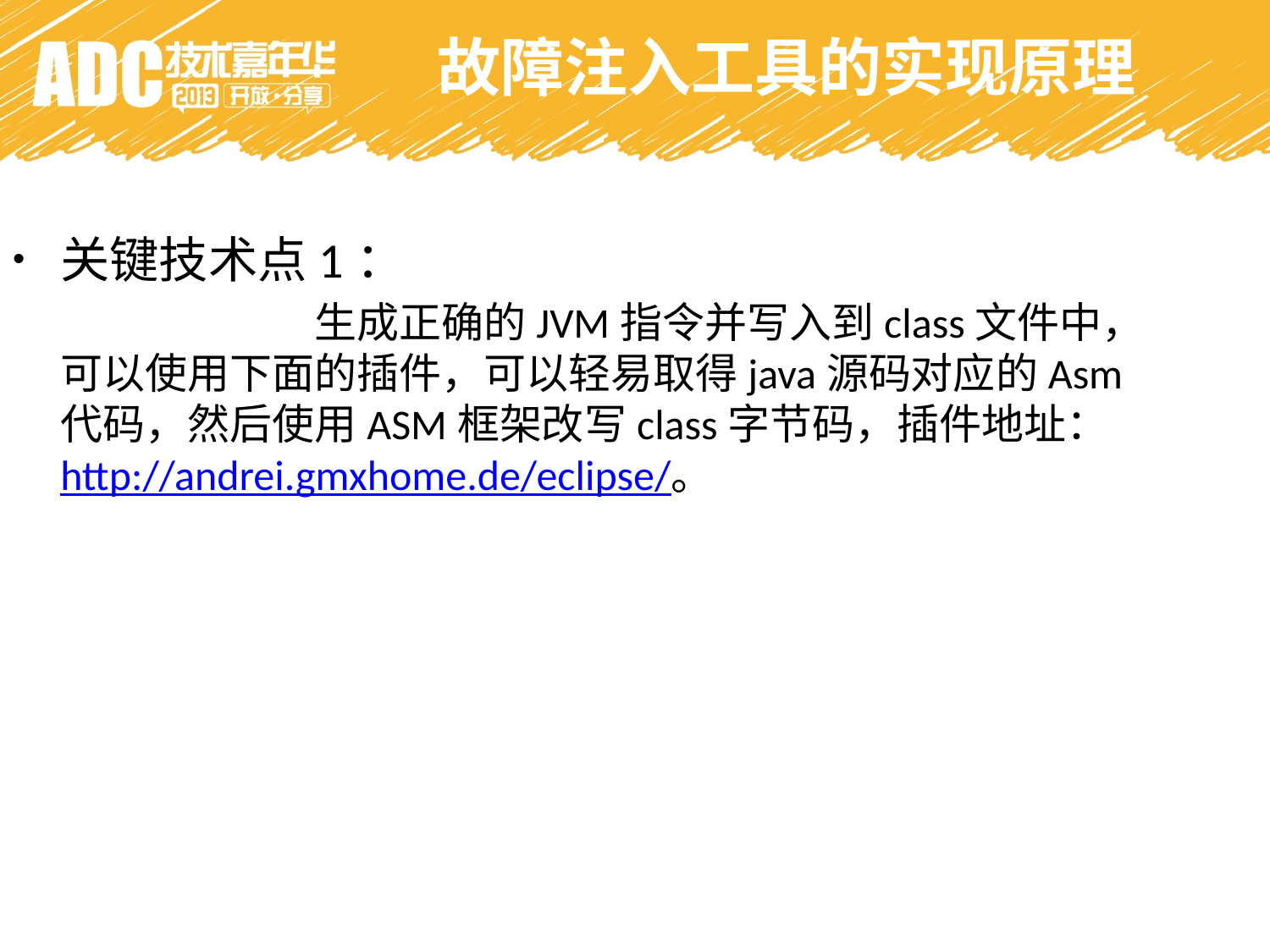

故障注入工具的实现原理
关键技术点1：
			生成正确的JVM指令并写入到class文件中，可以使用下面的插件，可以轻易取得java源码对应的Asm代码，然后使用ASM框架改写class字节码，插件地址：http://andrei.gmxhome.de/eclipse/。